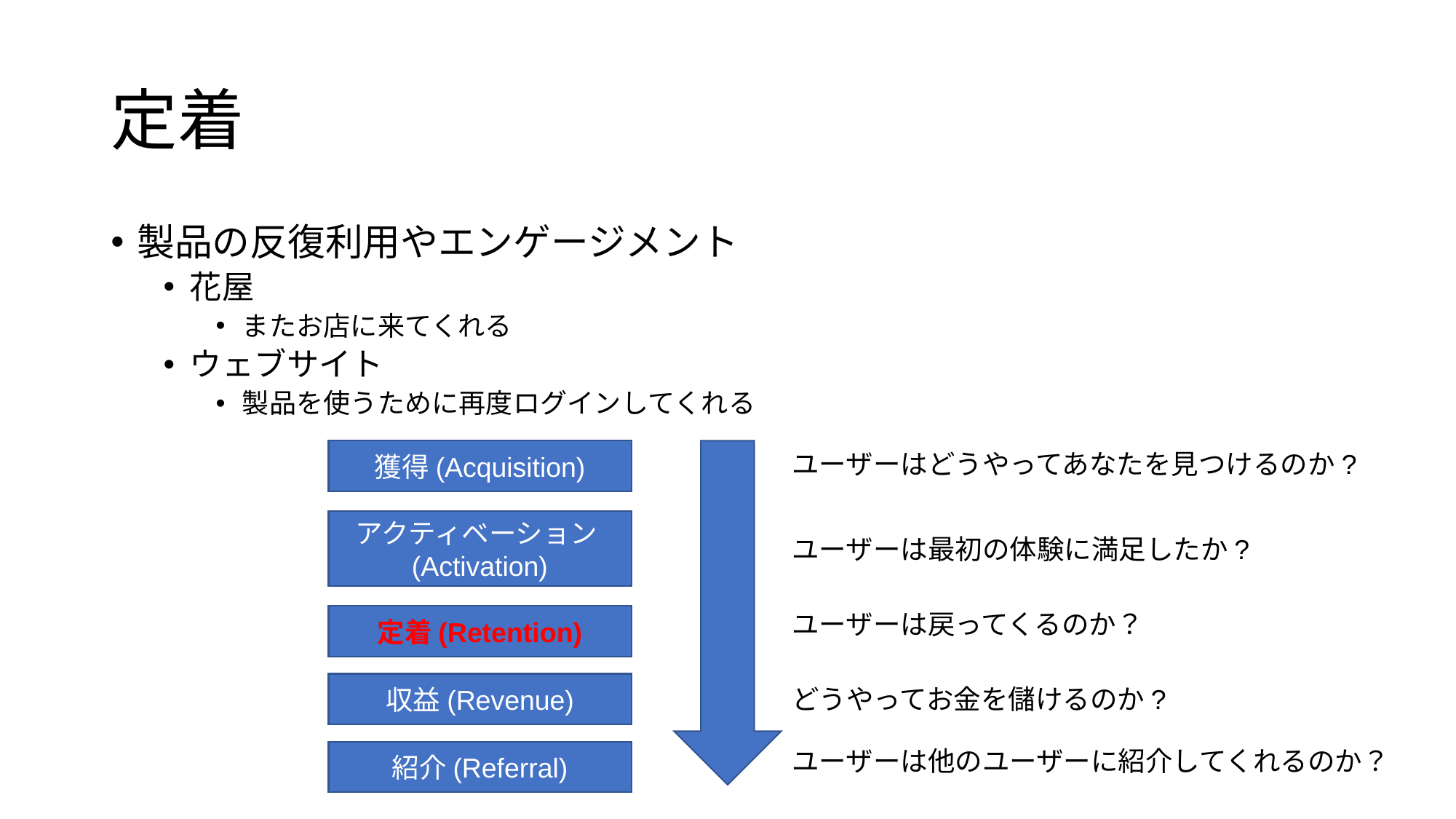

# 定着
製品の反復利用やエンゲージメント
花屋
またお店に来てくれる
ウェブサイト
製品を使うために再度ログインしてくれる
獲得(Acquisition)

ユーザーはどうやってあなたを見つけるのか?
アクティベーション(Activation)
ユーザーは最初の体験に満足したか?
ユーザーは戻ってくるのか？
定着(Retention)
収益(Revenue)
どうやってお金を儲けるのか?
ユーザーは他のユーザーに紹介してくれるのか？
紹介(Referral)